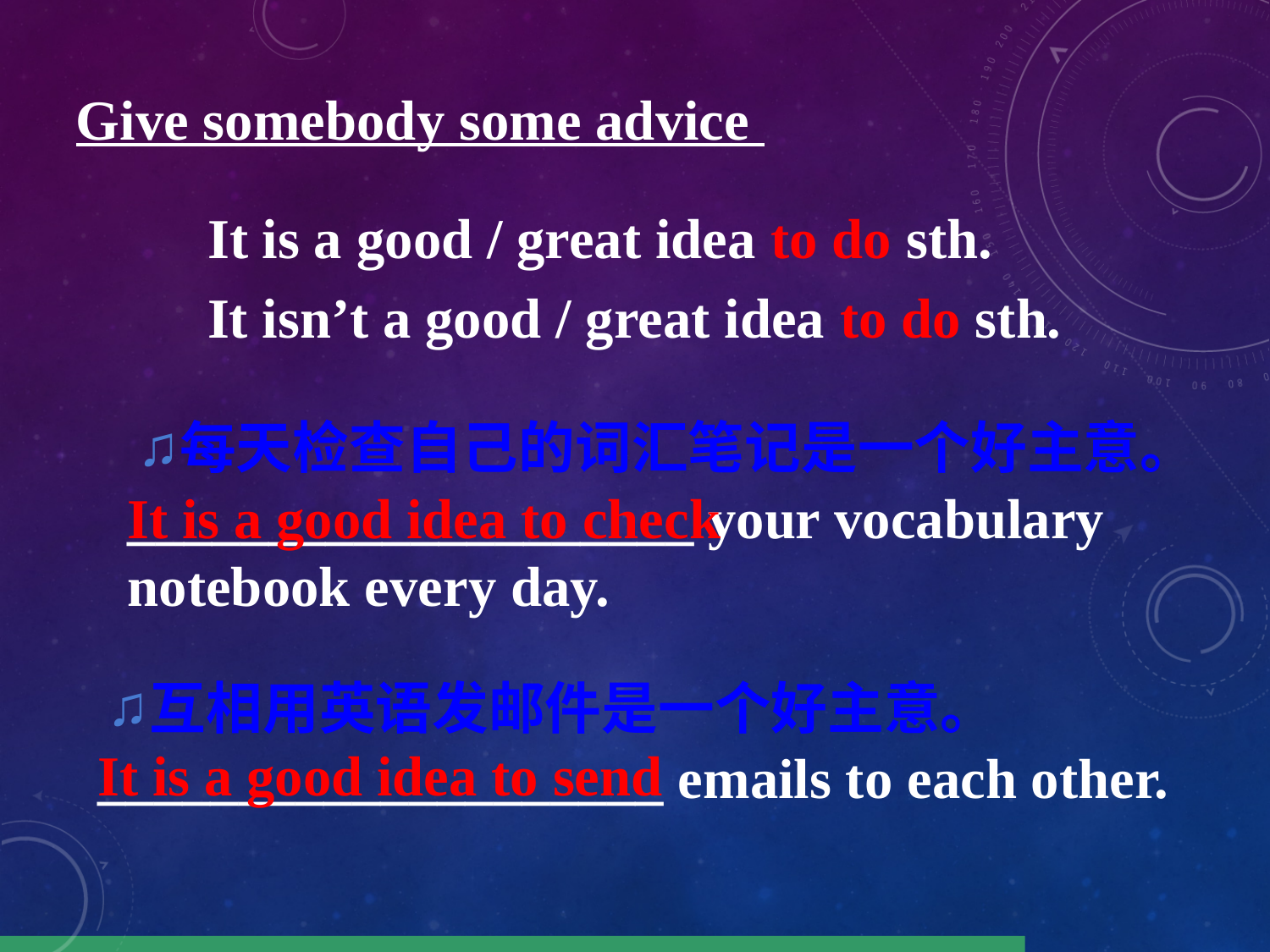

Give somebody some advice
It is a good / great idea to do sth.
It isn’t a good / great idea to do sth.
每天检查自己的词汇笔记是一个好主意。
____________________ your vocabulary notebook every day.
It is a good idea to check
互相用英语发邮件是一个好主意。
It is a good idea to send
____________________ emails to each other.